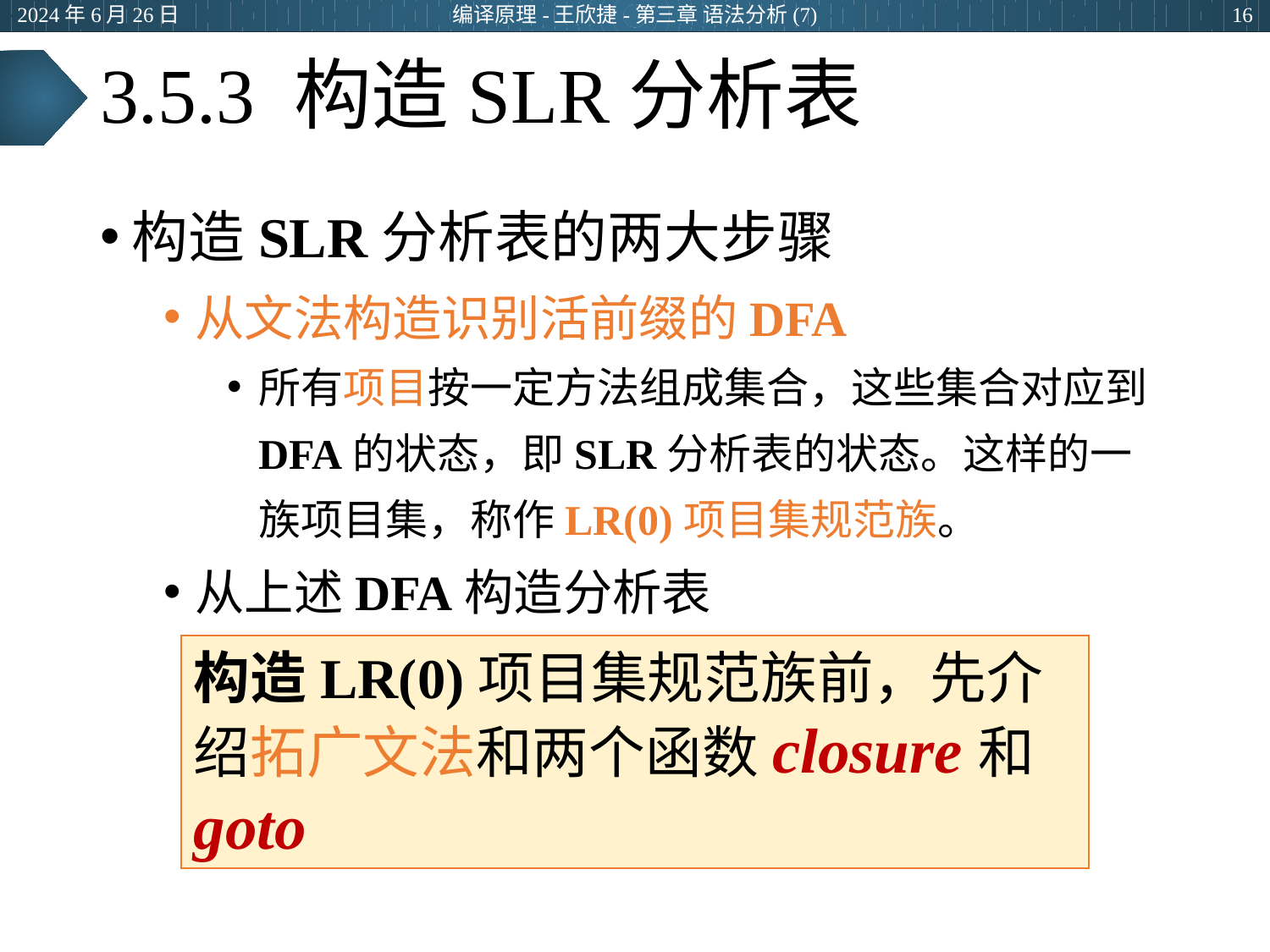

2024年6月26日
编译原理-王欣捷-第三章 语法分析(7)
16
# 3.5.3 构造SLR分析表
构造SLR分析表的两大步骤
从文法构造识别活前缀的DFA
所有项目按一定方法组成集合，这些集合对应到DFA的状态，即SLR分析表的状态。这样的一族项目集，称作LR(0)项目集规范族。
从上述DFA构造分析表
构造LR(0)项目集规范族前，先介绍拓广文法和两个函数closure和goto